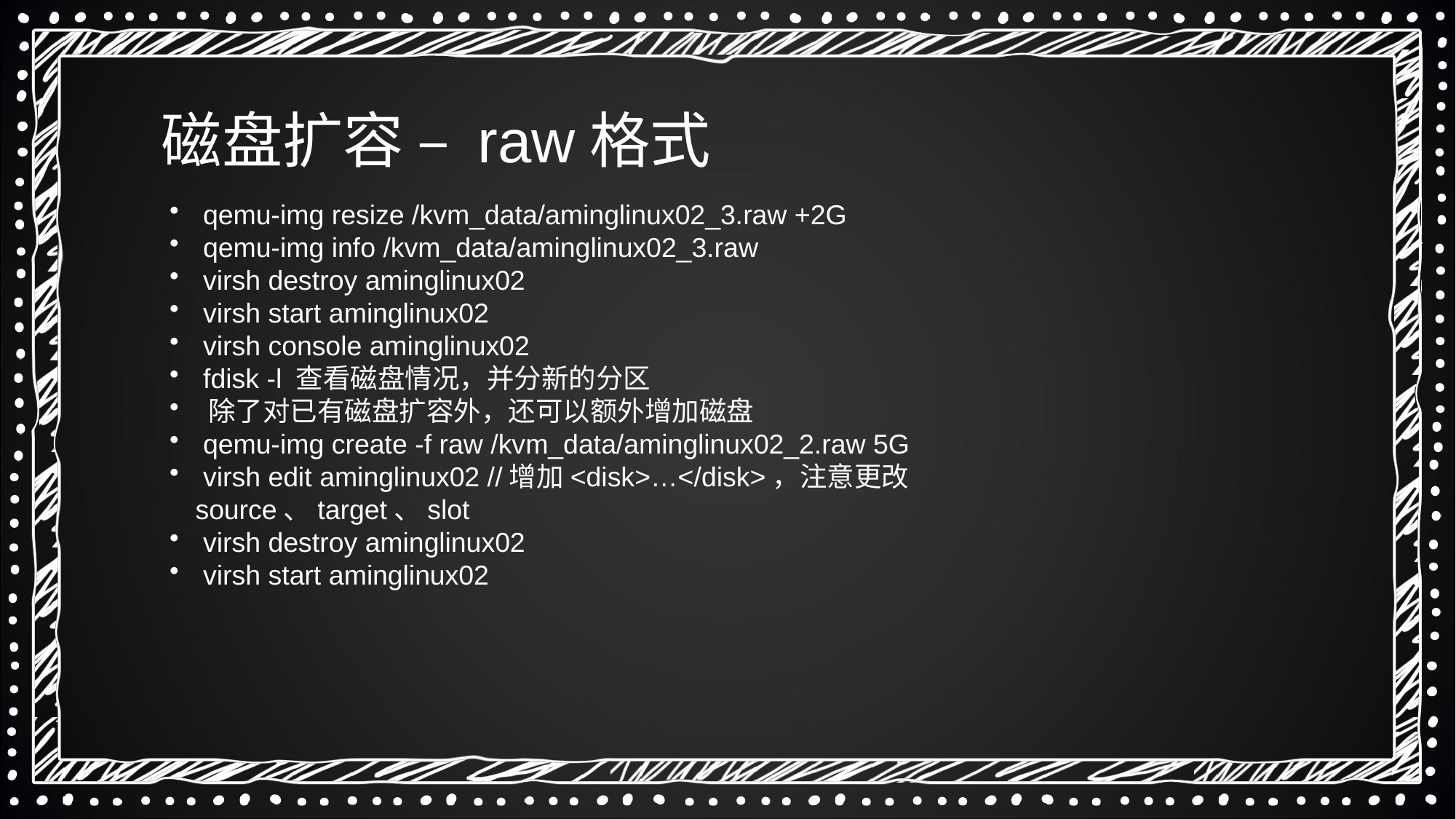

磁盘扩容 – raw格式
 qemu-img resize /kvm_data/aminglinux02_3.raw +2G
 qemu-img info /kvm_data/aminglinux02_3.raw
 virsh destroy aminglinux02
 virsh start aminglinux02
 virsh console aminglinux02
 fdisk -l 查看磁盘情况，并分新的分区
 除了对已有磁盘扩容外，还可以额外增加磁盘
 qemu-img create -f raw /kvm_data/aminglinux02_2.raw 5G
 virsh edit aminglinux02 //增加<disk>…</disk>，注意更改source、target、slot
 virsh destroy aminglinux02
 virsh start aminglinux02